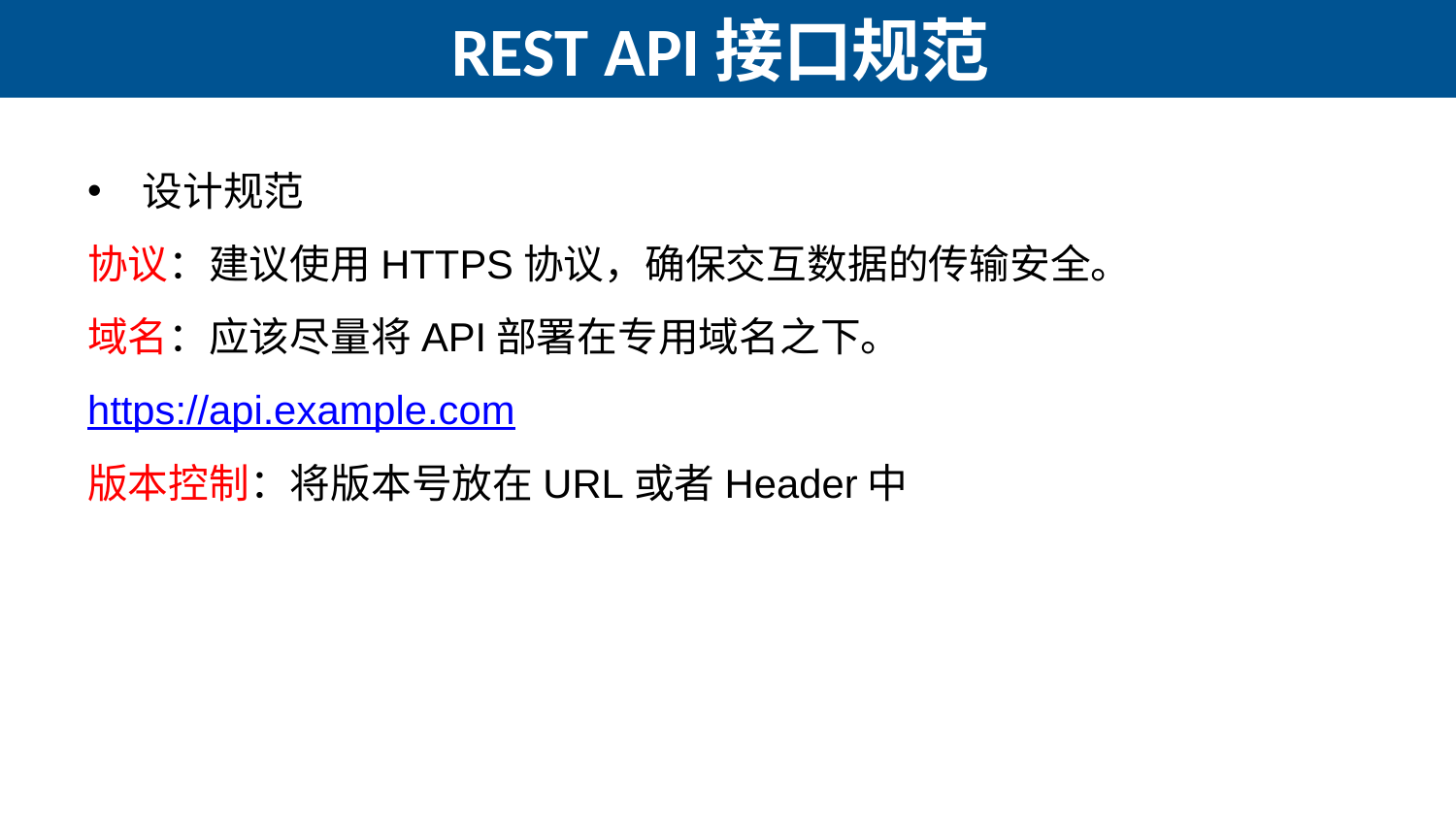

# REST API接口规范
设计规范
协议：建议使用HTTPS协议，确保交互数据的传输安全。
域名：应该尽量将API部署在专用域名之下。
https://api.example.com
版本控制：将版本号放在URL或者Header中